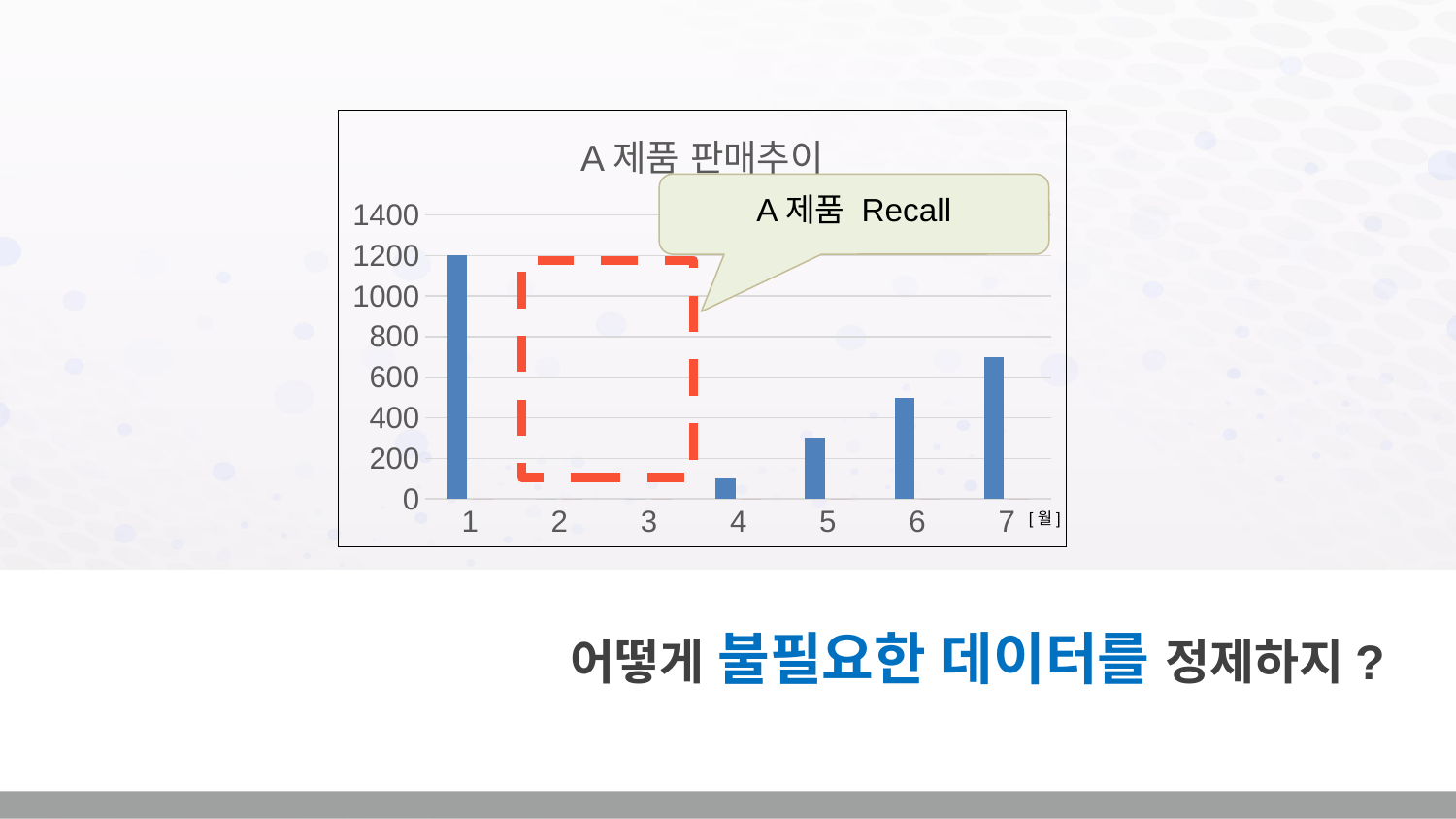

### Chart: A제품 판매추이

| Category | 판매량 |  |
|---|---|---|
A제품 Recall

[월]

어떻게 불필요한 데이터를 정제하지?